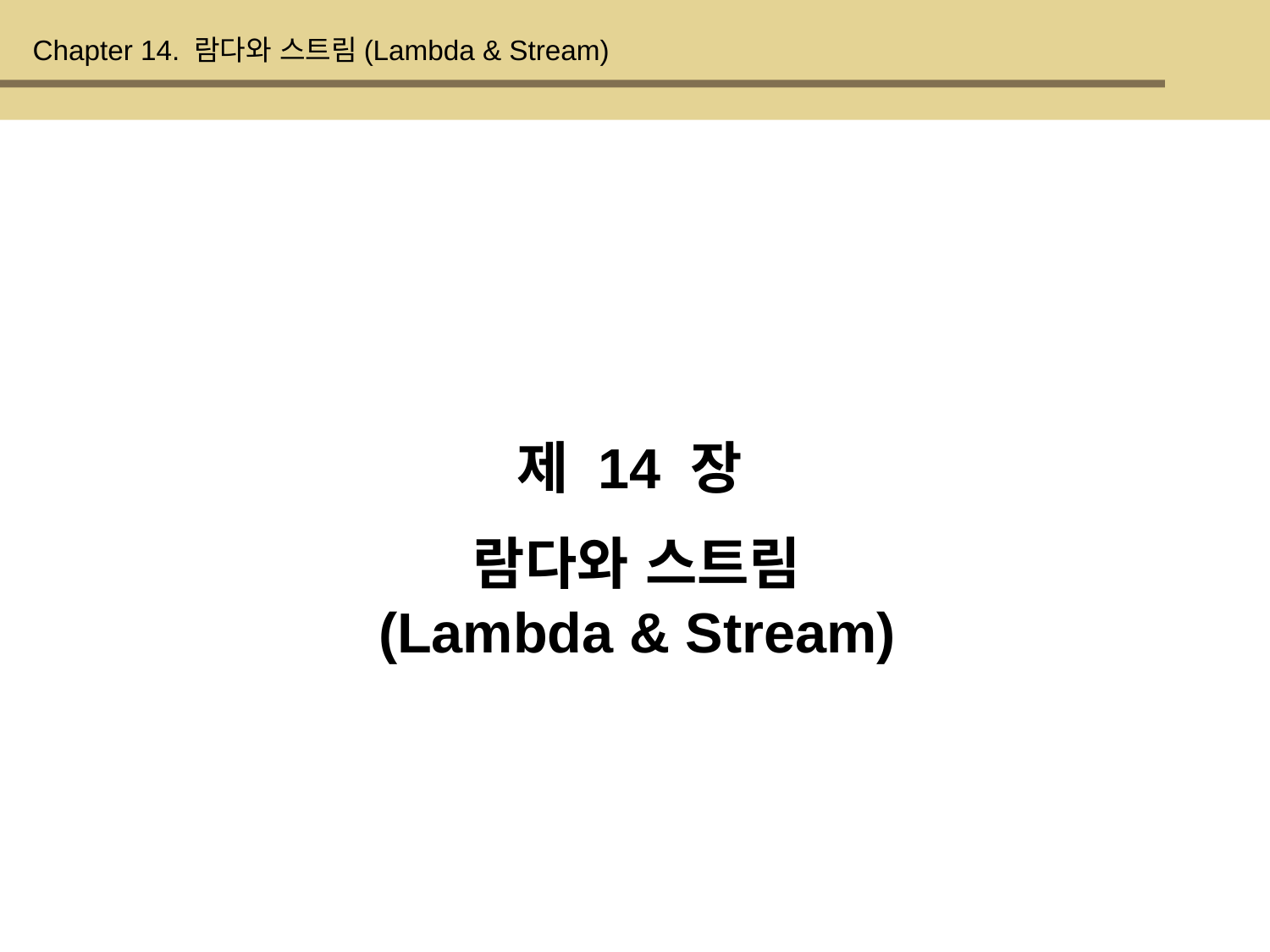

Chapter 14. 람다와 스트림(Lambda & Stream)

제 14 장
람다와 스트림
(Lambda & Stream)